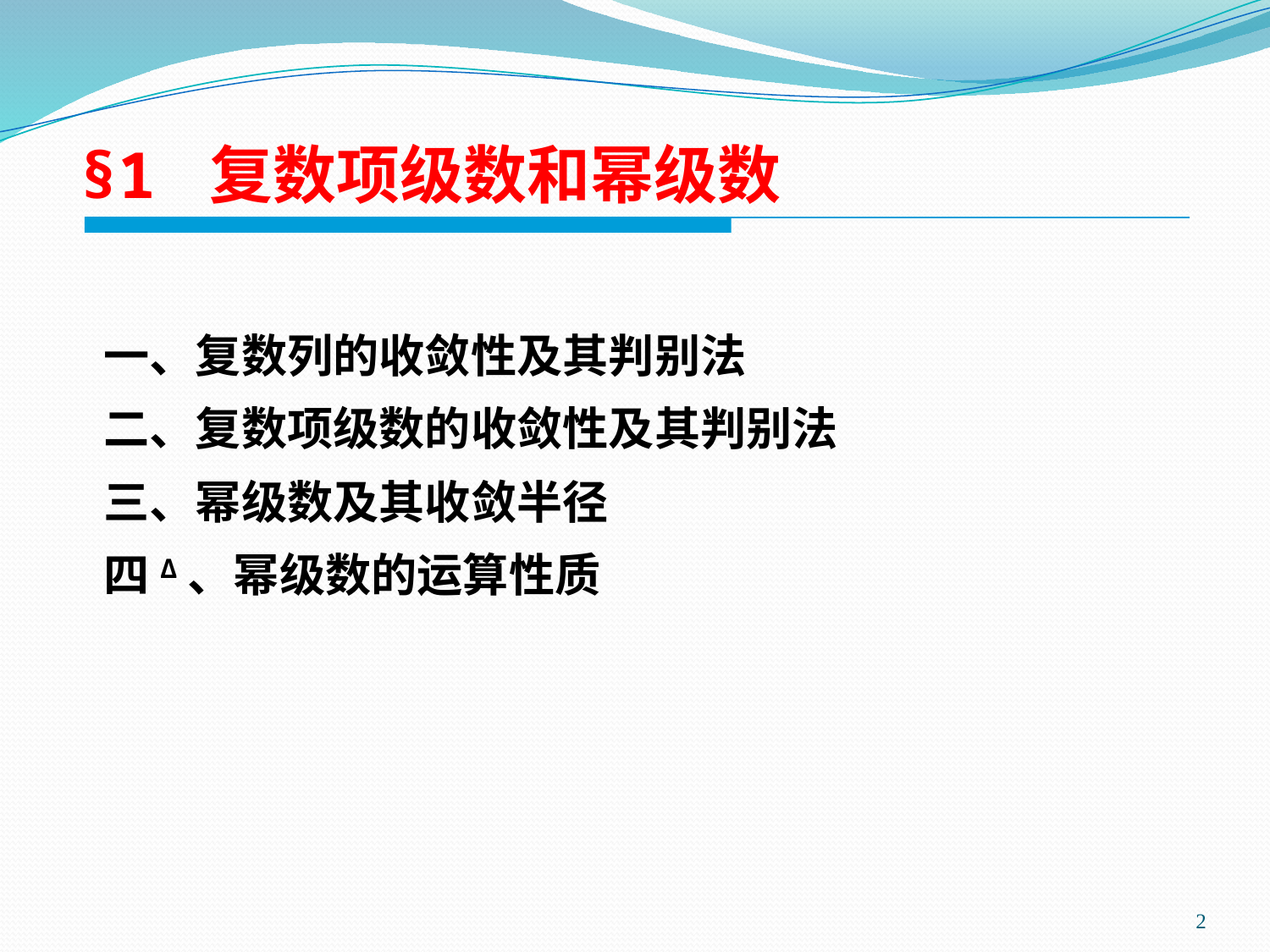

# §1 复数项级数和幂级数

一、复数列的收敛性及其判别法
二、复数项级数的收敛性及其判别法
三、幂级数及其收敛半径
四Δ、幂级数的运算性质
2